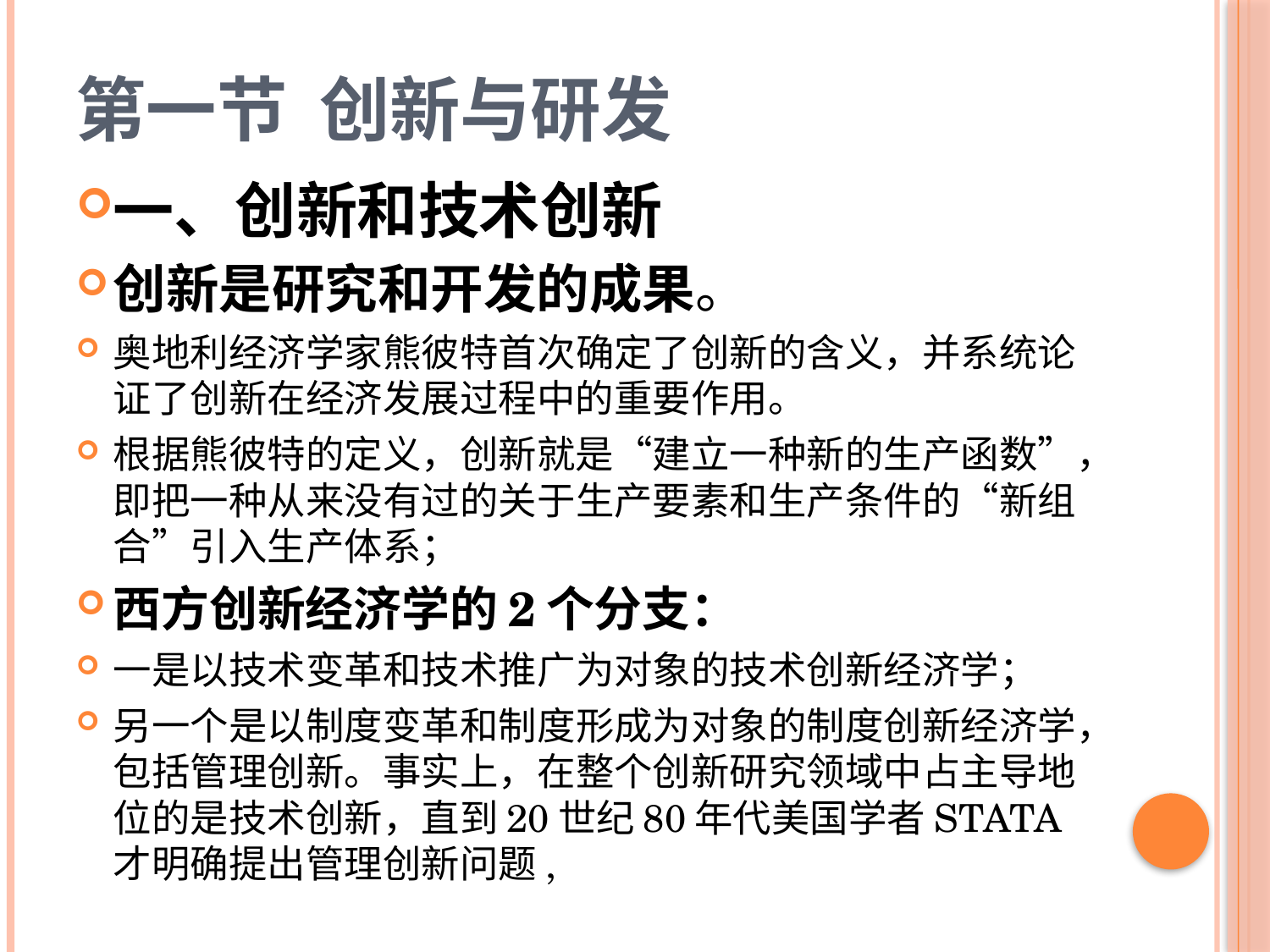

# 第一节  创新与研发
一、创新和技术创新
创新是研究和开发的成果。
奥地利经济学家熊彼特首次确定了创新的含义，并系统论证了创新在经济发展过程中的重要作用。
根据熊彼特的定义，创新就是“建立一种新的生产函数”，即把一种从来没有过的关于生产要素和生产条件的“新组合”引入生产体系；
西方创新经济学的2个分支：
一是以技术变革和技术推广为对象的技术创新经济学；
另一个是以制度变革和制度形成为对象的制度创新经济学，包括管理创新。事实上，在整个创新研究领域中占主导地位的是技术创新，直到20世纪80年代美国学者STATA才明确提出管理创新问题,